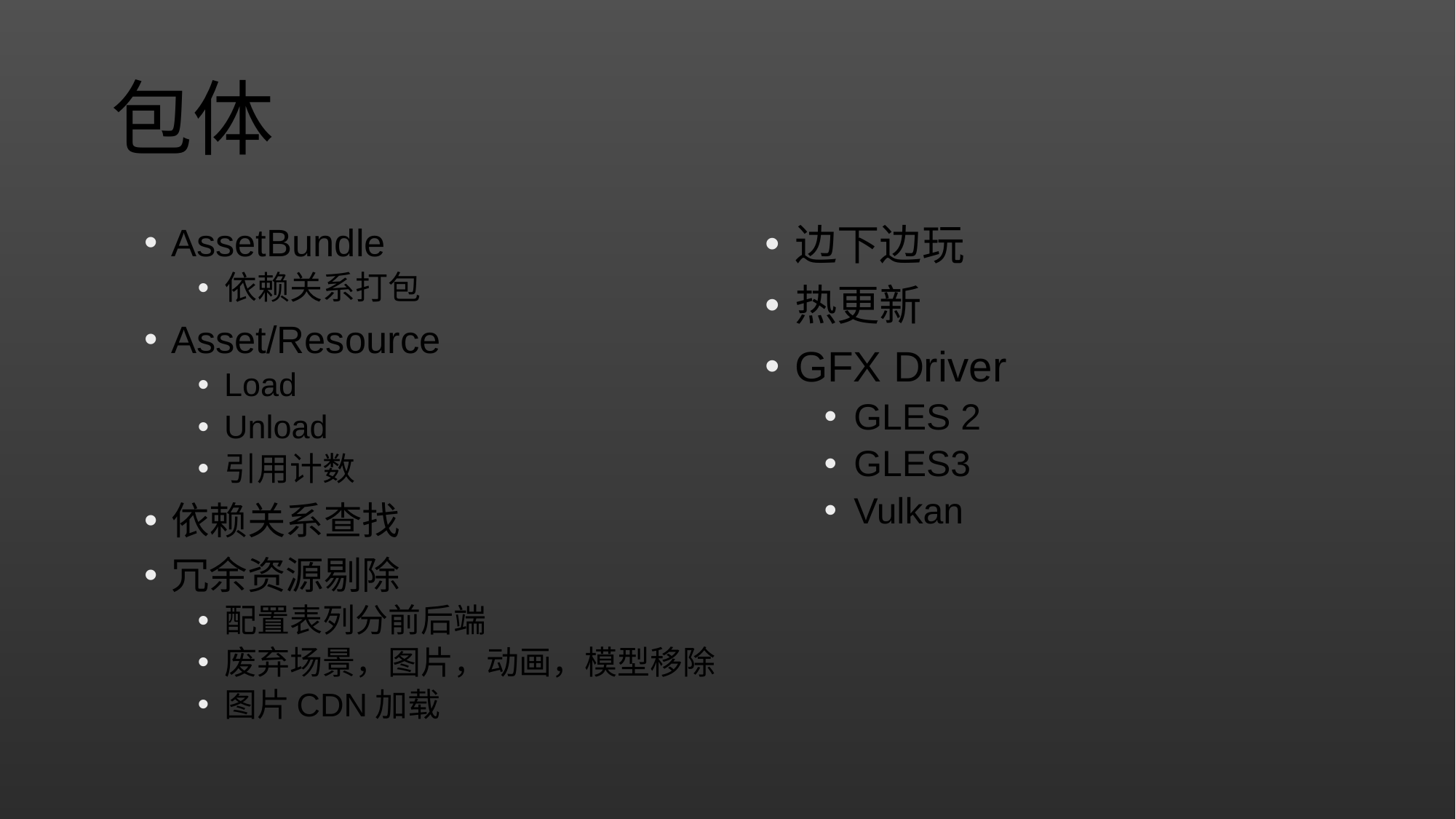

# 包体
AssetBundle
依赖关系打包
Asset/Resource
Load
Unload
引用计数
依赖关系查找
冗余资源剔除
配置表列分前后端
废弃场景，图片，动画，模型移除
图片CDN加载

边下边玩
热更新
GFX Driver
GLES 2
GLES3
Vulkan